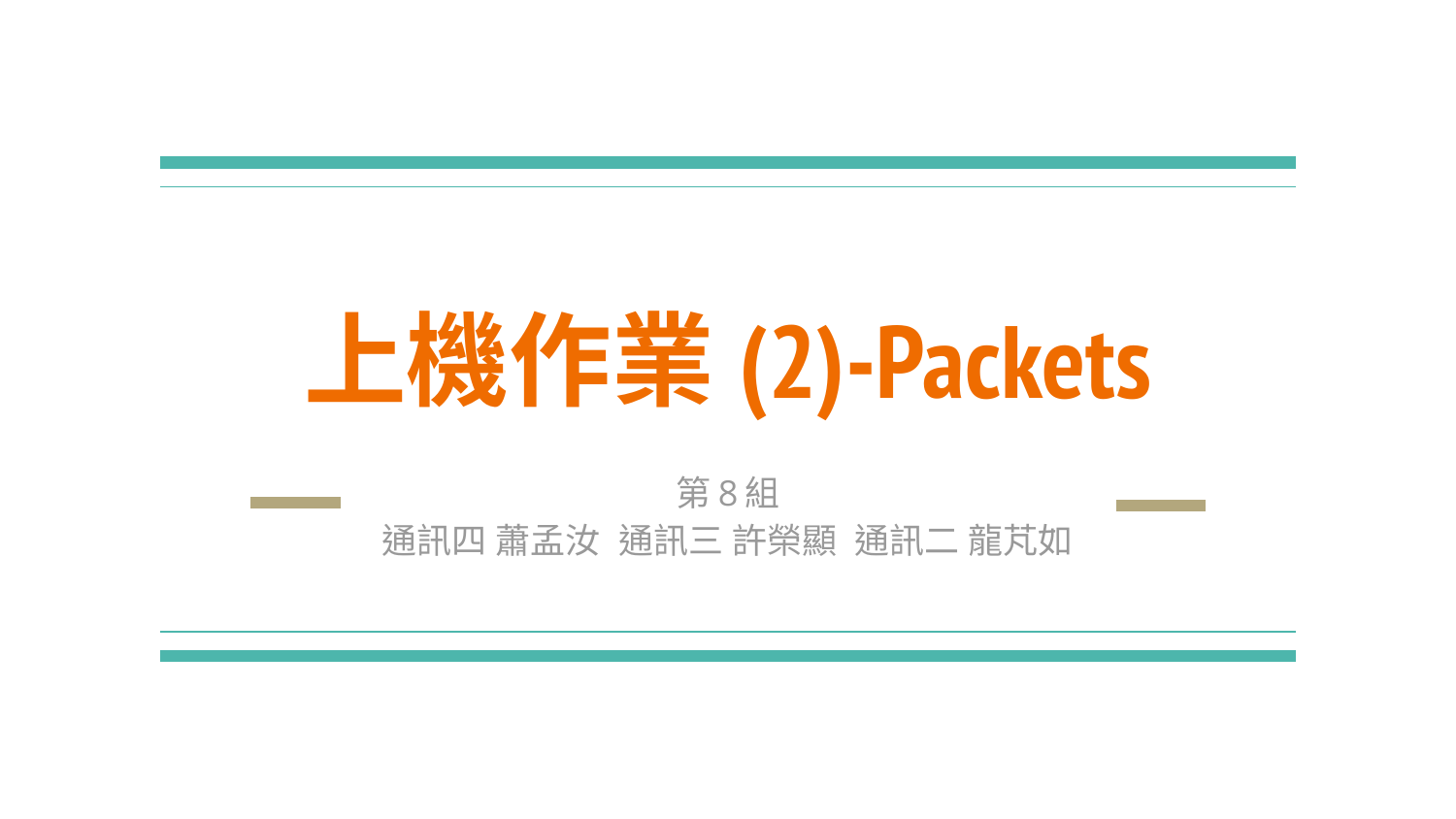

# 上機作業(2)-Packets
第8組
通訊四 蕭孟汝  通訊三 許榮顯  通訊二 龍芃如